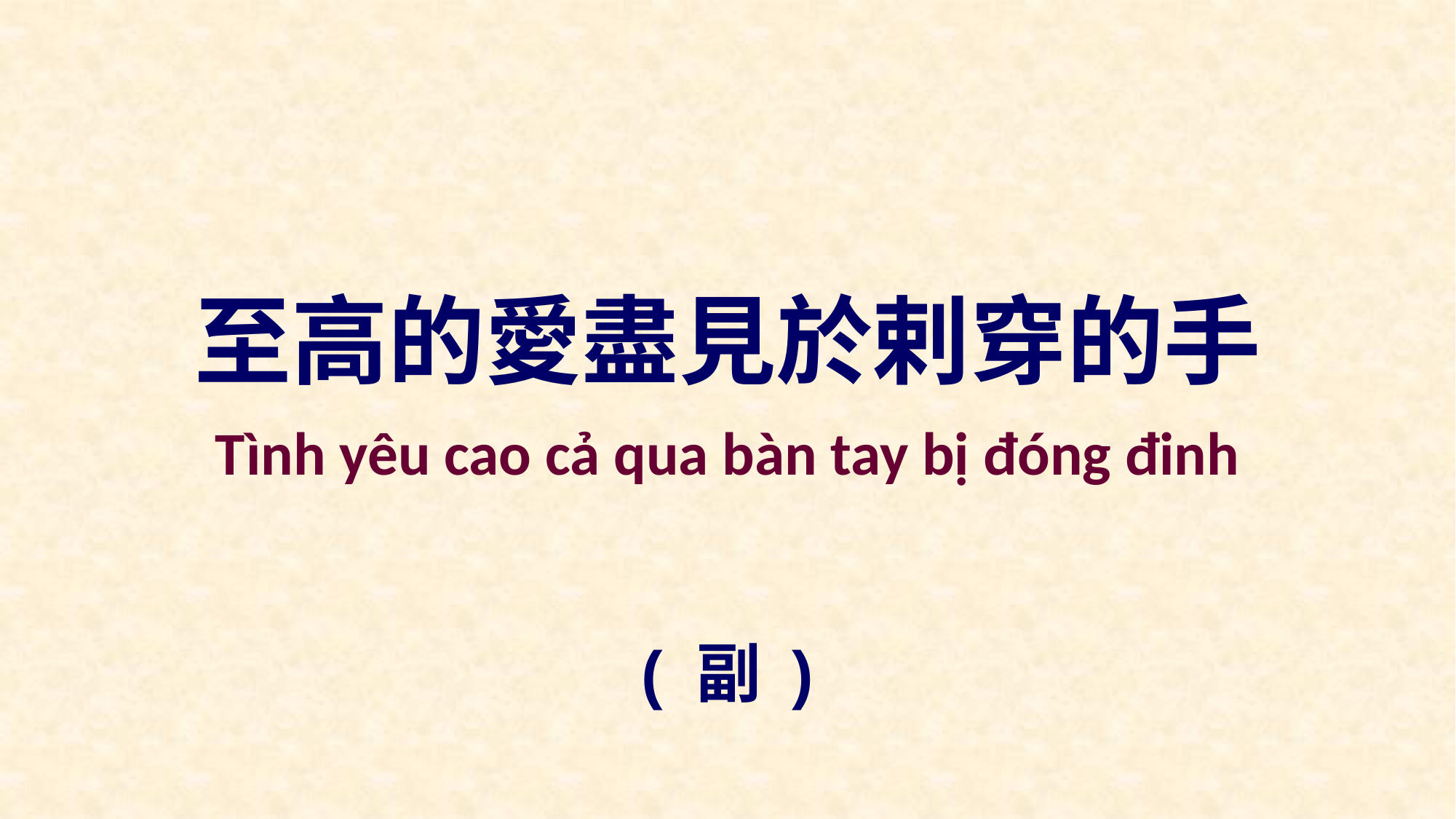

至高的愛盡見於剌穿的手
Tình yêu cao cả qua bàn tay bị đóng đinh
( 副 )